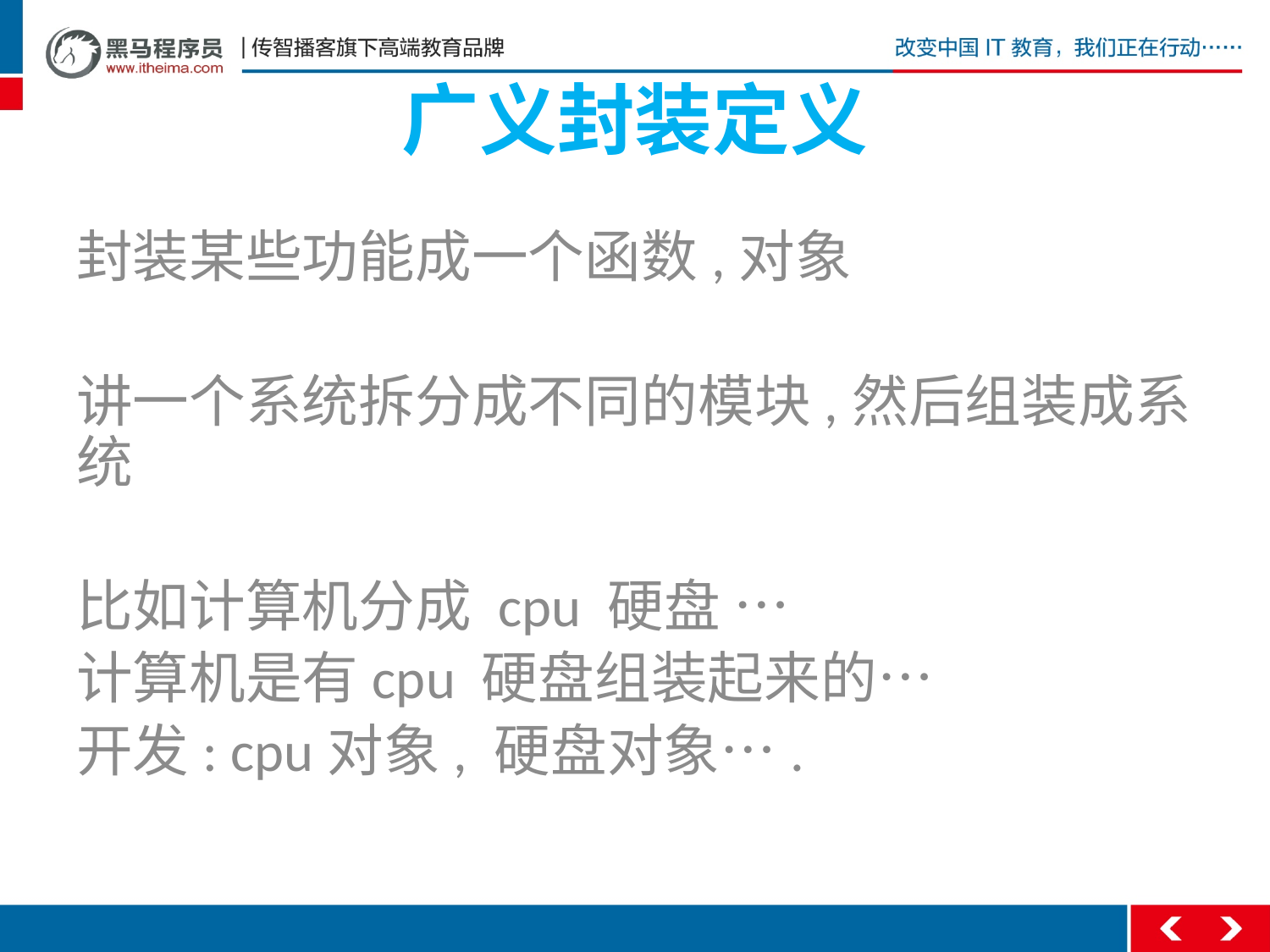

# 广义封装定义
封装某些功能成一个函数,对象

讲一个系统拆分成不同的模块,然后组装成系统

比如计算机分成 cpu 硬盘 …
计算机是有cpu 硬盘组装起来的…
开发: cpu对象, 硬盘对象….